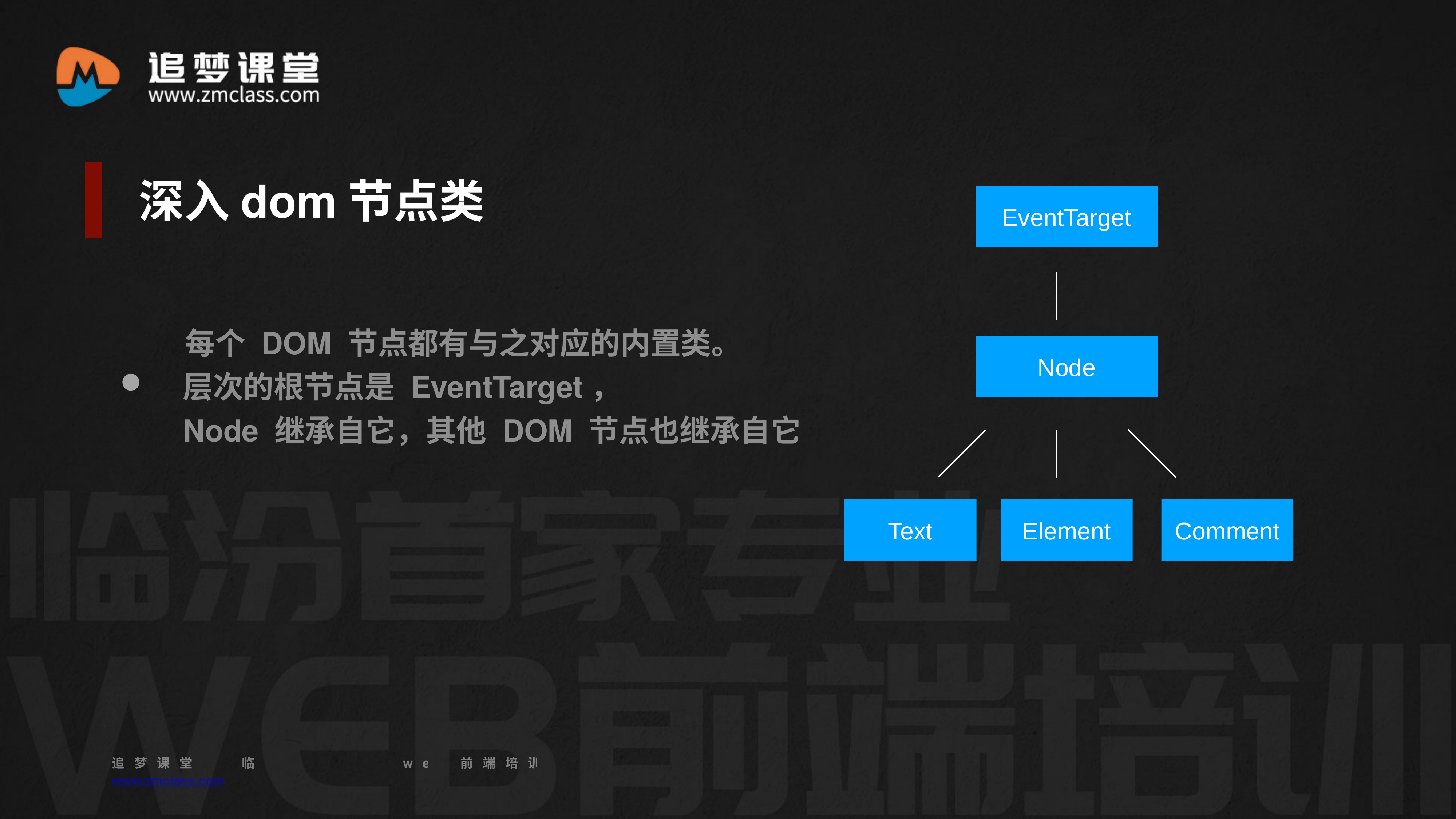

深入dom节点类
EventTarget

 每个 DOM 节点都有与之对应的内置类。
层次的根节点是 EventTarget，
Node 继承自它，其他 DOM 节点也继承自它
Node

Text
Element
Comment
追梦课堂   临汾首家专业的web前端培训机构                                                          www.zmclass.com
29